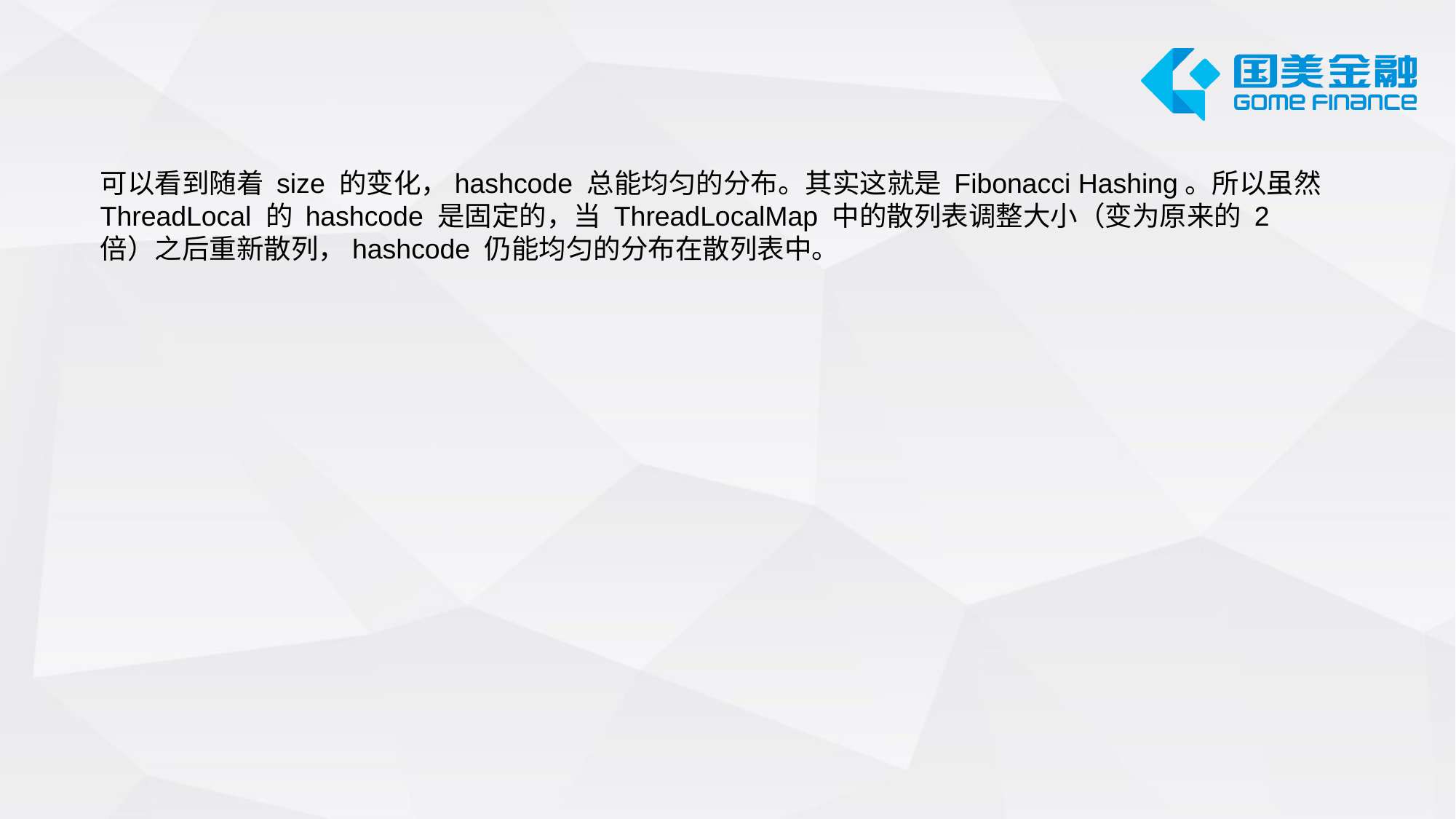

可以看到随着 size 的变化，hashcode 总能均匀的分布。其实这就是 Fibonacci Hashing。所以虽然 ThreadLocal 的 hashcode 是固定的，当 ThreadLocalMap 中的散列表调整大小（变为原来的 2 倍）之后重新散列，hashcode 仍能均匀的分布在散列表中。